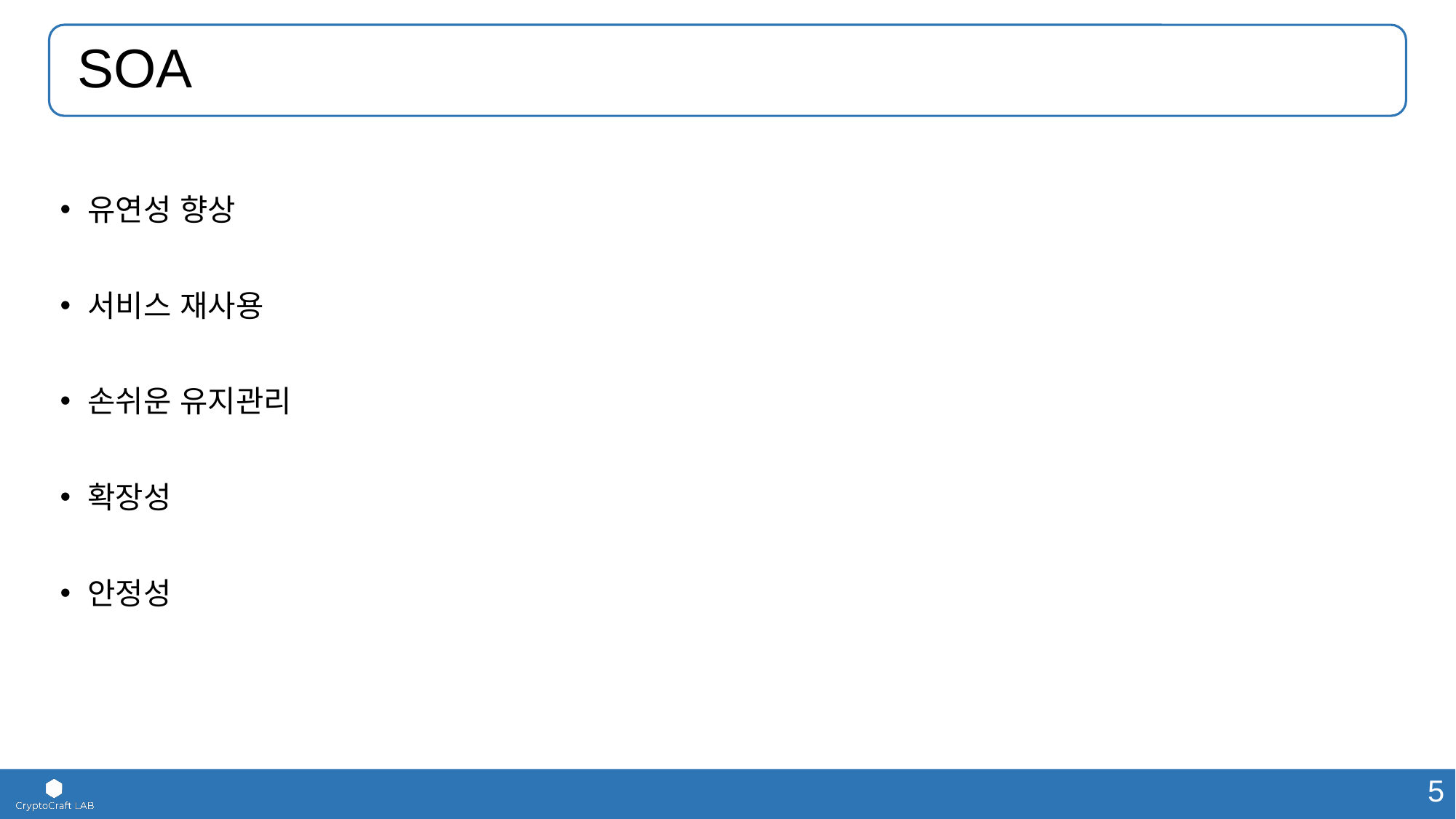

# SOA

유연성 향상

서비스 재사용

손쉬운 유지관리

확장성

안정성